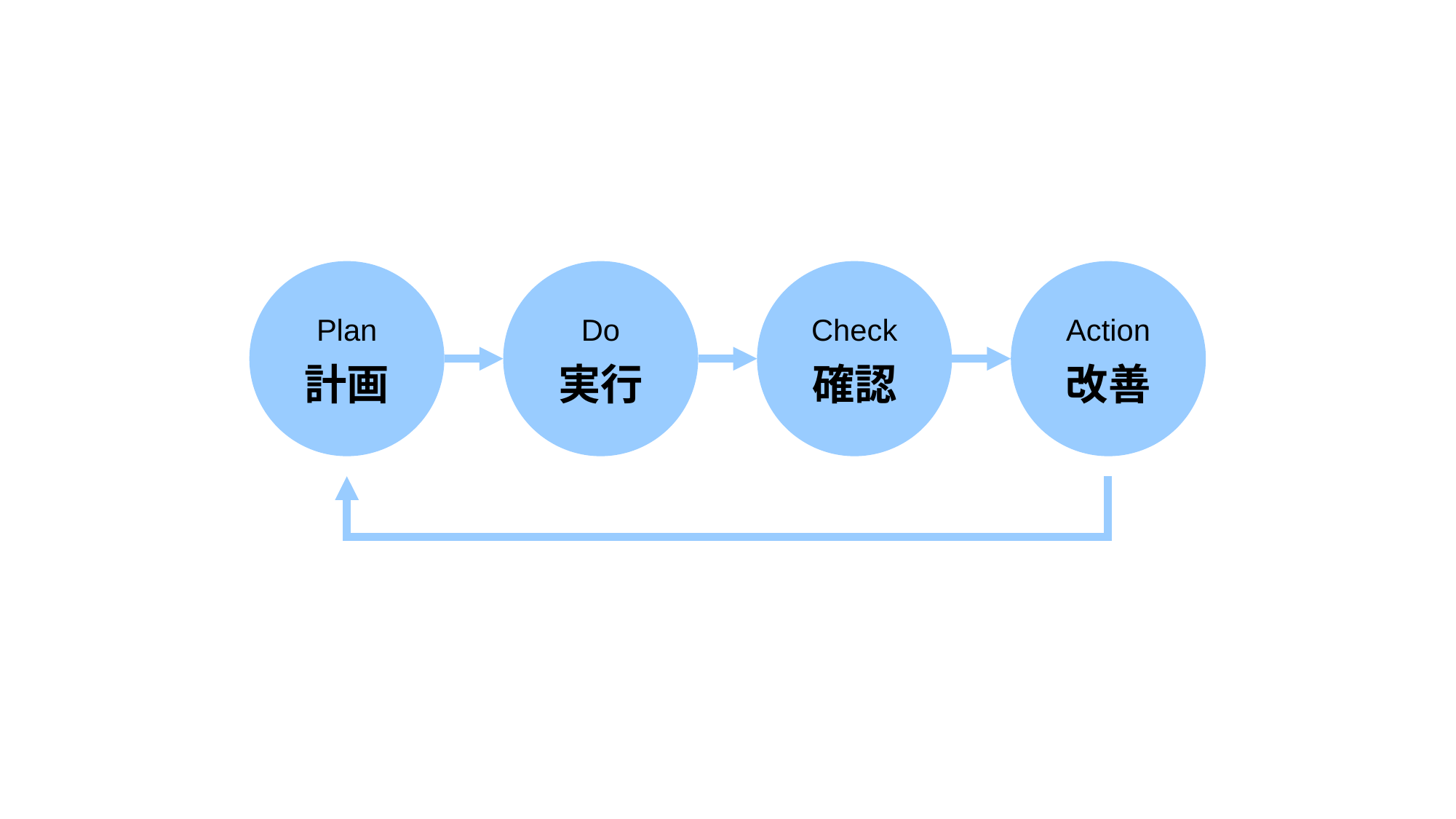

Plan
計画
Do
実行
Check
確認
Action
改善